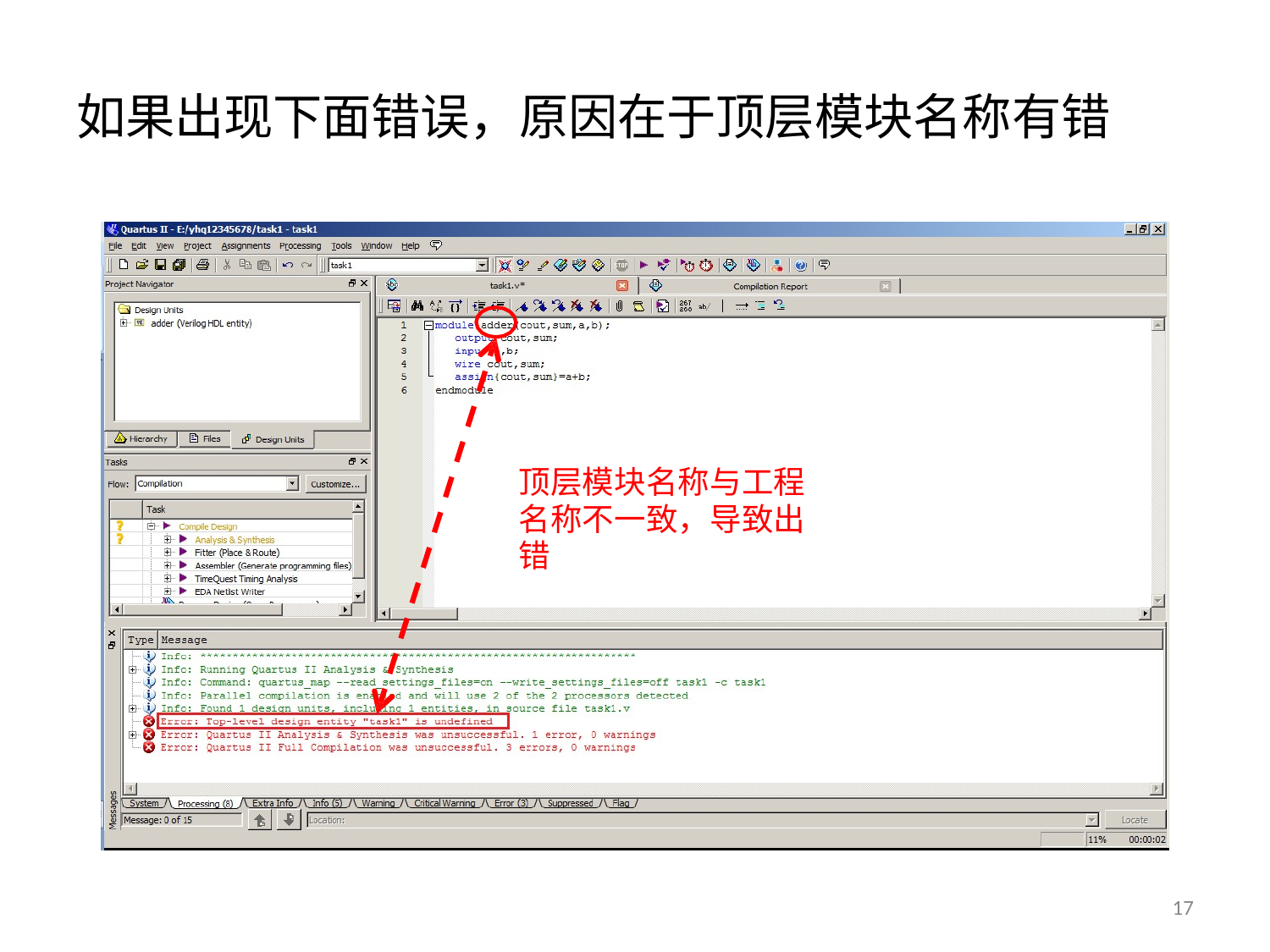

如果出现下面错误，原因在于顶层模块名称有错

顶层模块名称与工程 名称不一致，导致出 错
17